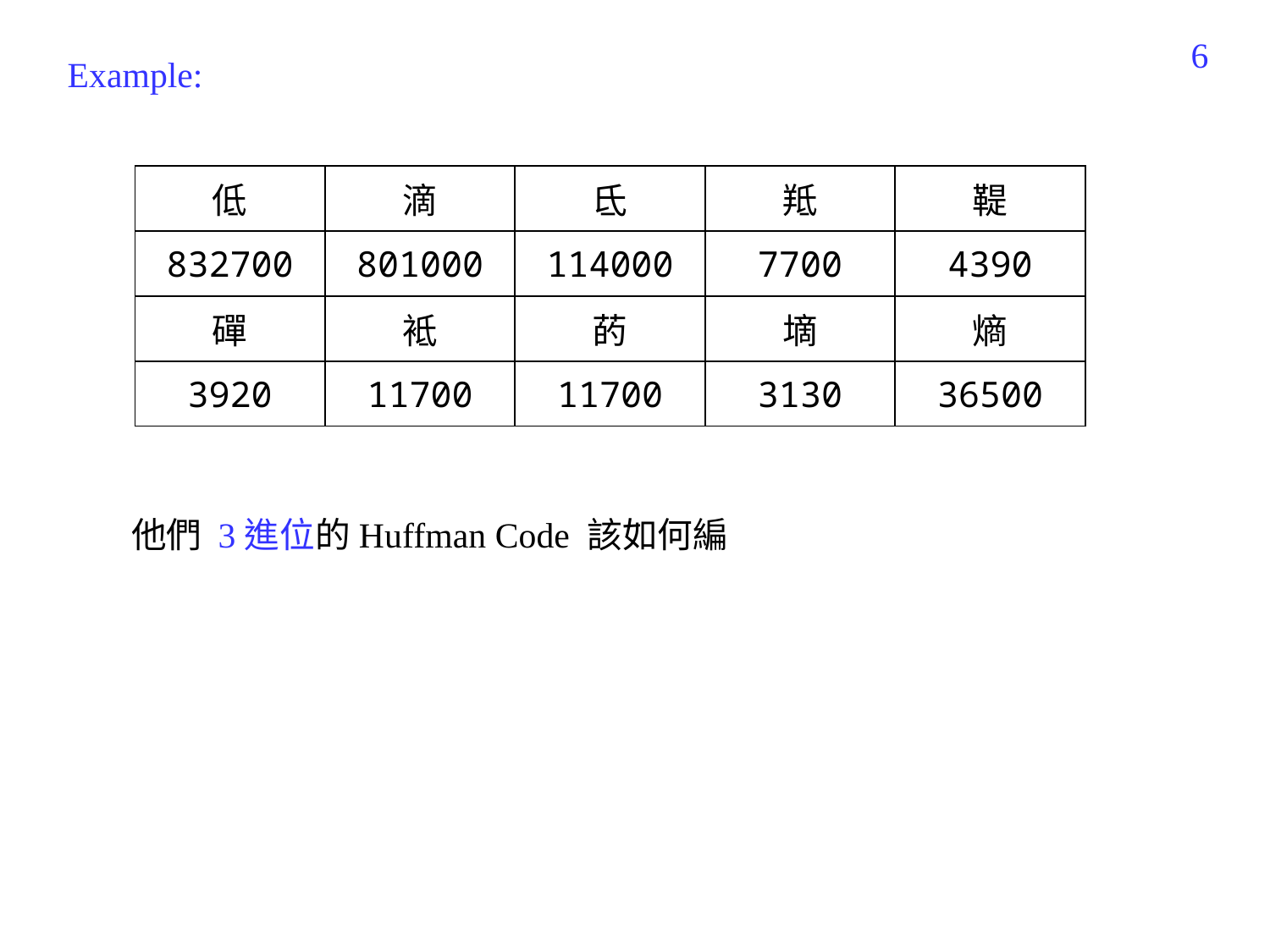

6
Example:
| 低 | 滴 | 氐 | 羝 | 鞮 |
| --- | --- | --- | --- | --- |
| 832700 | 801000 | 114000 | 7700 | 4390 |
| 磾 | 袛 | 菂 | 墑 | 熵 |
| 3920 | 11700 | 11700 | 3130 | 36500 |
他們 3進位的Huffman Code 該如何編